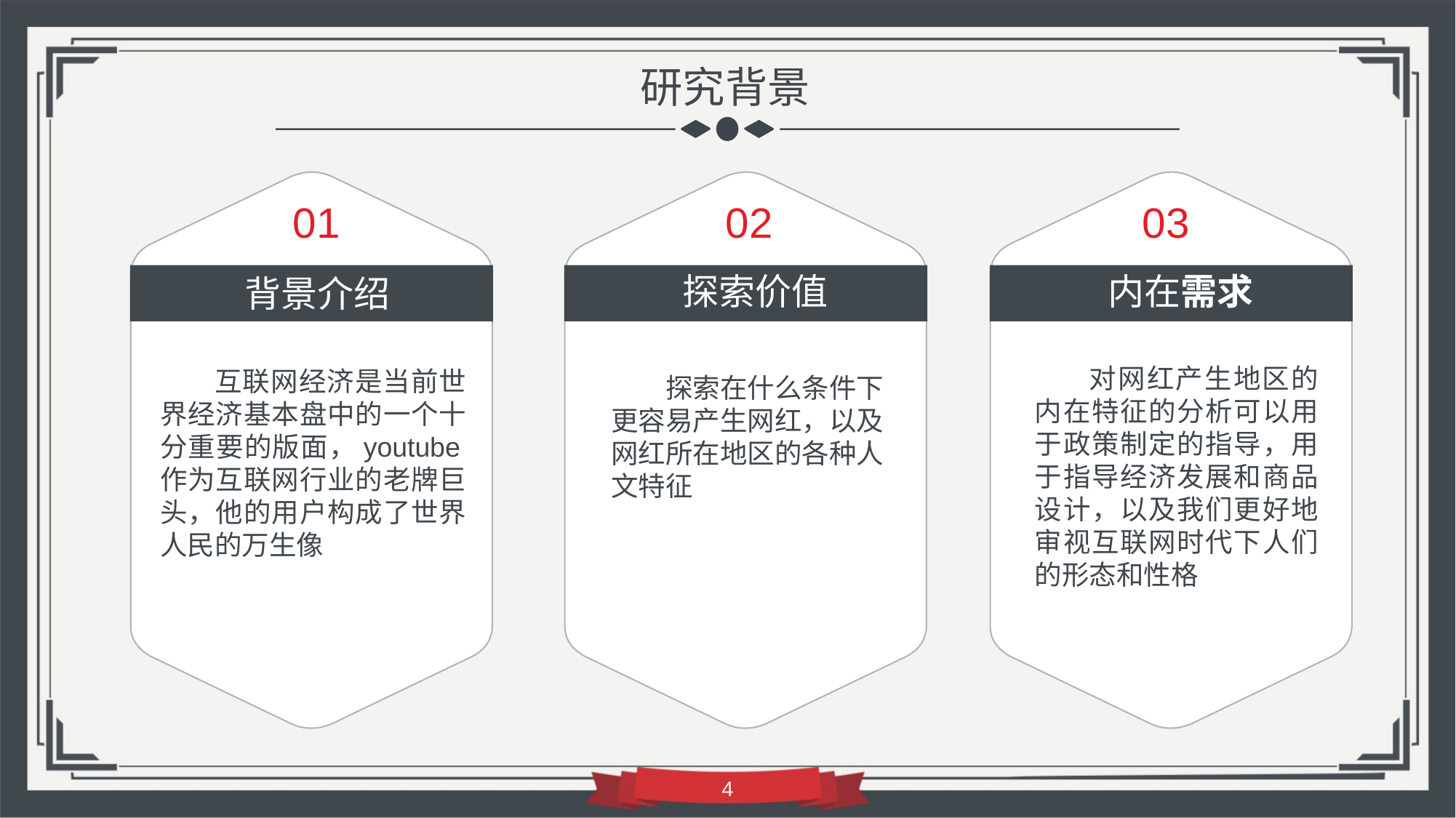

研究背景

02
03
01
发展趋势
探索价值
内在需求

背景介绍

对网红产生地区的内在特征的分析可以用于政策制定的指导，用于指导经济发展和商品设计，以及我们更好地审视互联网时代下人们的形态和性格
互联网经济是当前世界经济基本盘中的一个十分重要的版面，youtube作为互联网行业的老牌巨头，他的用户构成了世界人民的万生像
探索在什么条件下更容易产生网红，以及网红所在地区的各种人文特征